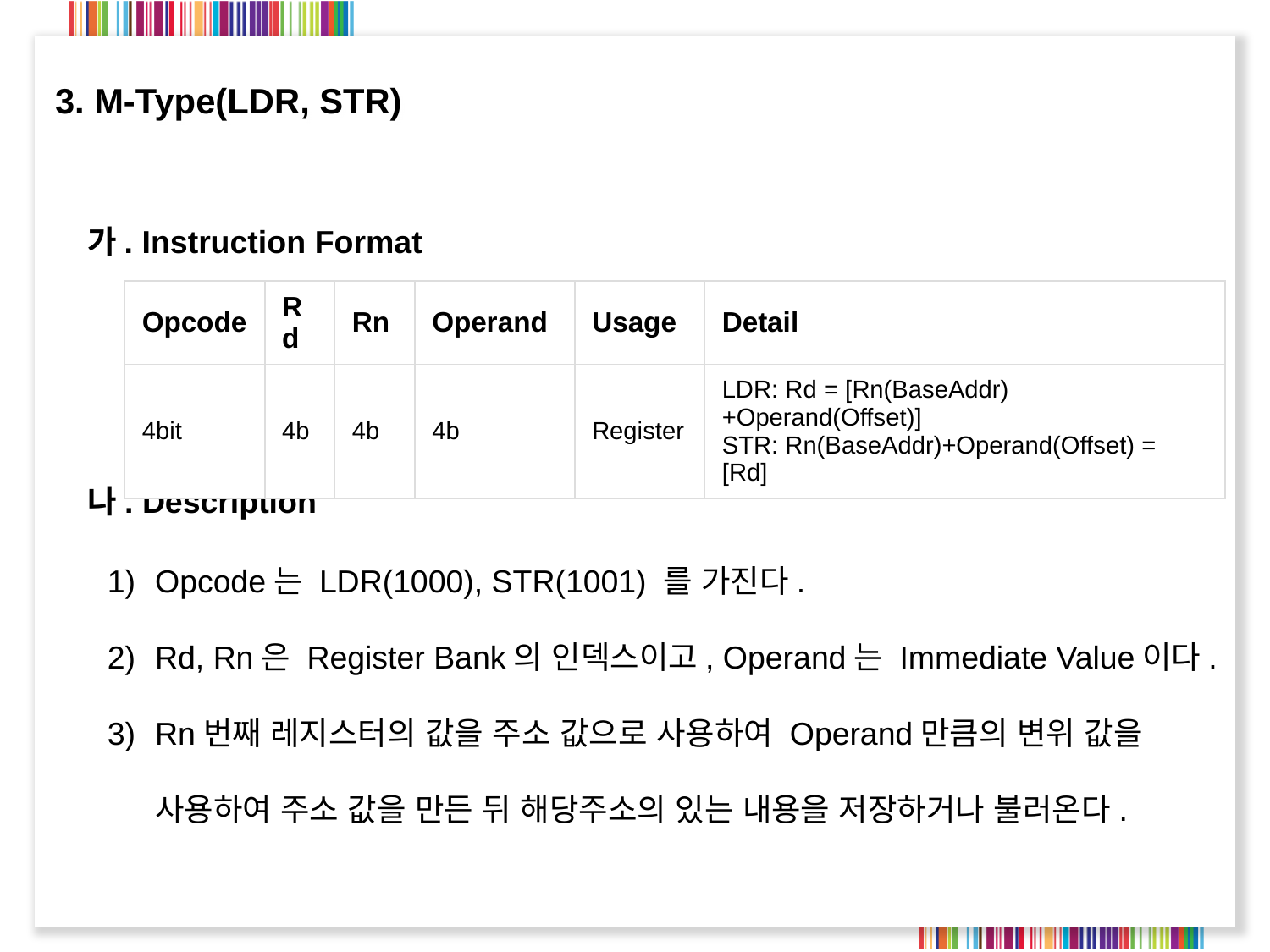

3. M-Type(LDR, STR)
가. Instruction Format
| Opcode | Rd | Rn | Operand | Usage | Detail |
| --- | --- | --- | --- | --- | --- |
| 4bit | 4b | 4b | 4b | Register | LDR: Rd = [Rn(BaseAddr)+Operand(Offset)] STR: Rn(BaseAddr)+Operand(Offset) = [Rd] |
나. Description
Opcode는 LDR(1000), STR(1001) 를 가진다.
Rd, Rn은 Register Bank의 인덱스이고, Operand는 Immediate Value이다.
Rn번째 레지스터의 값을 주소 값으로 사용하여 Operand만큼의 변위 값을 사용하여 주소 값을 만든 뒤 해당주소의 있는 내용을 저장하거나 불러온다.